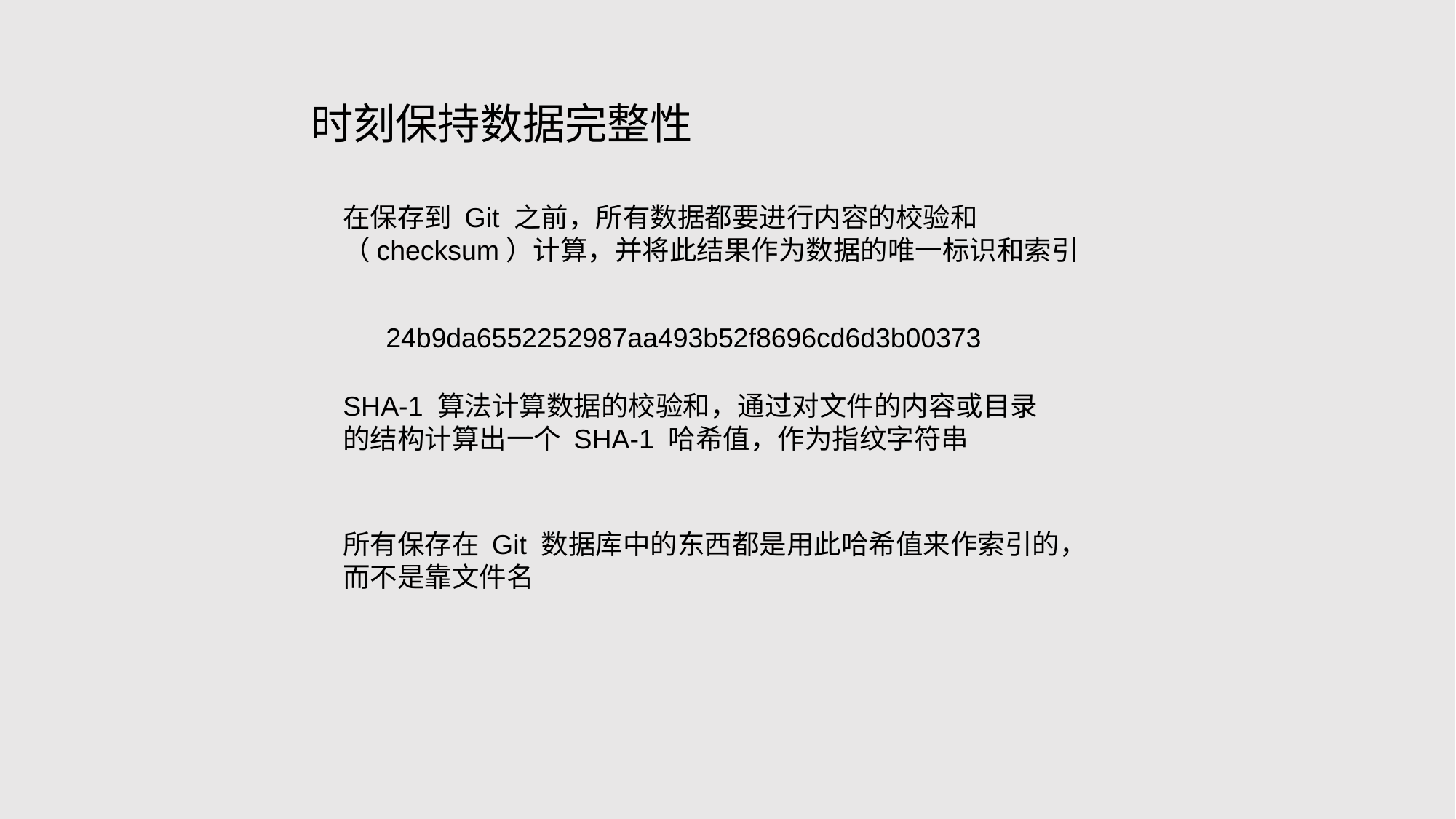

时刻保持数据完整性
在保存到 Git 之前，所有数据都要进行内容的校验和（checksum）计算，并将此结果作为数据的唯一标识和索引
24b9da6552252987aa493b52f8696cd6d3b00373
SHA-1 算法计算数据的校验和，通过对文件的内容或目录的结构计算出一个 SHA-1 哈希值，作为指纹字符串
所有保存在 Git 数据库中的东西都是用此哈希值来作索引的，而不是靠文件名